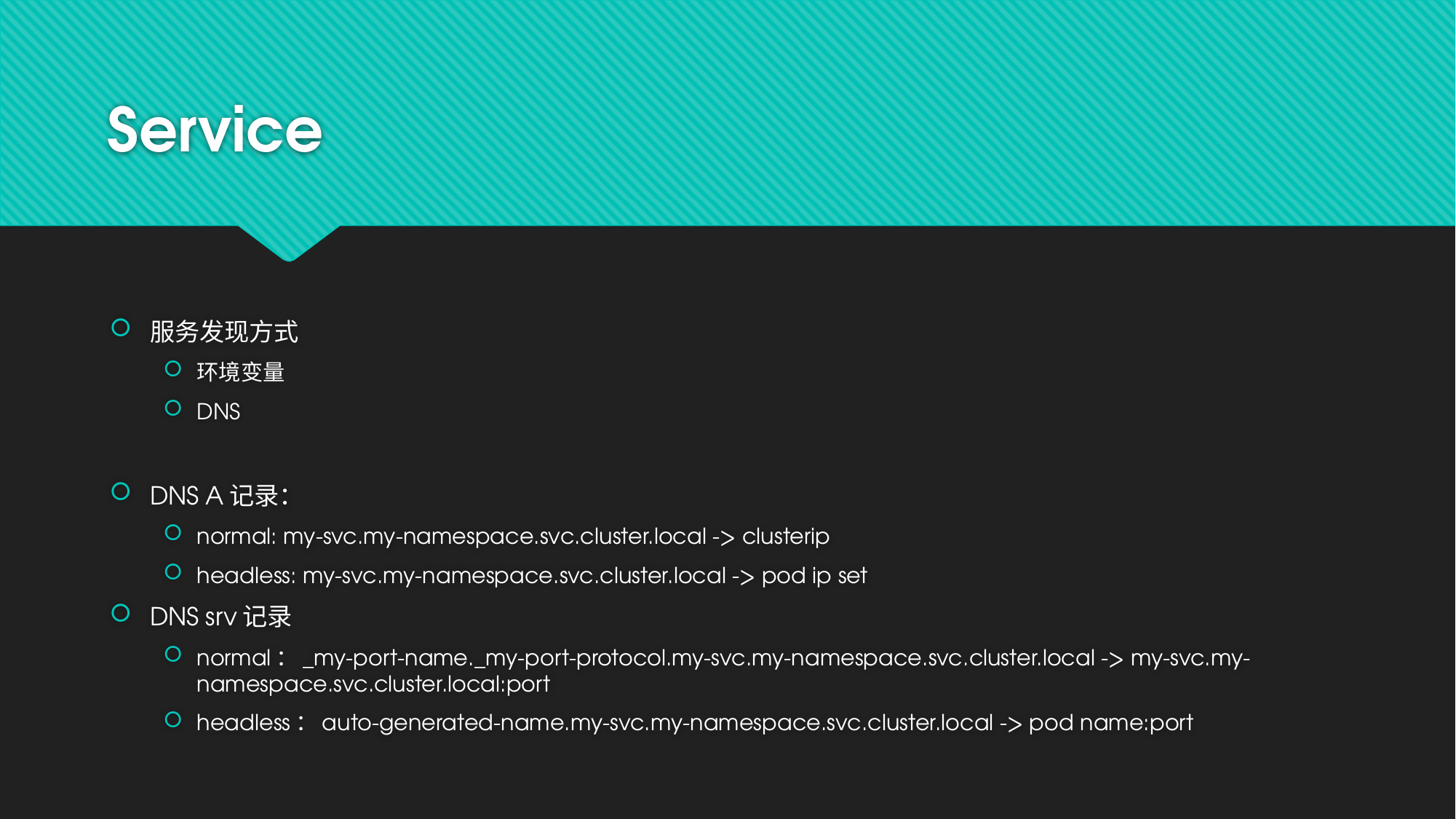

# Service
服务发现方式
环境变量
DNS

DNS A记录：
normal: my-svc.my-namespace.svc.cluster.local -> clusterip
headless: my-svc.my-namespace.svc.cluster.local -> pod ip set
DNS srv记录
normal：_my-port-name._my-port-protocol.my-svc.my-namespace.svc.cluster.local -> my-svc.my-namespace.svc.cluster.local:port
headless：auto-generated-name.my-svc.my-namespace.svc.cluster.local -> pod name:port